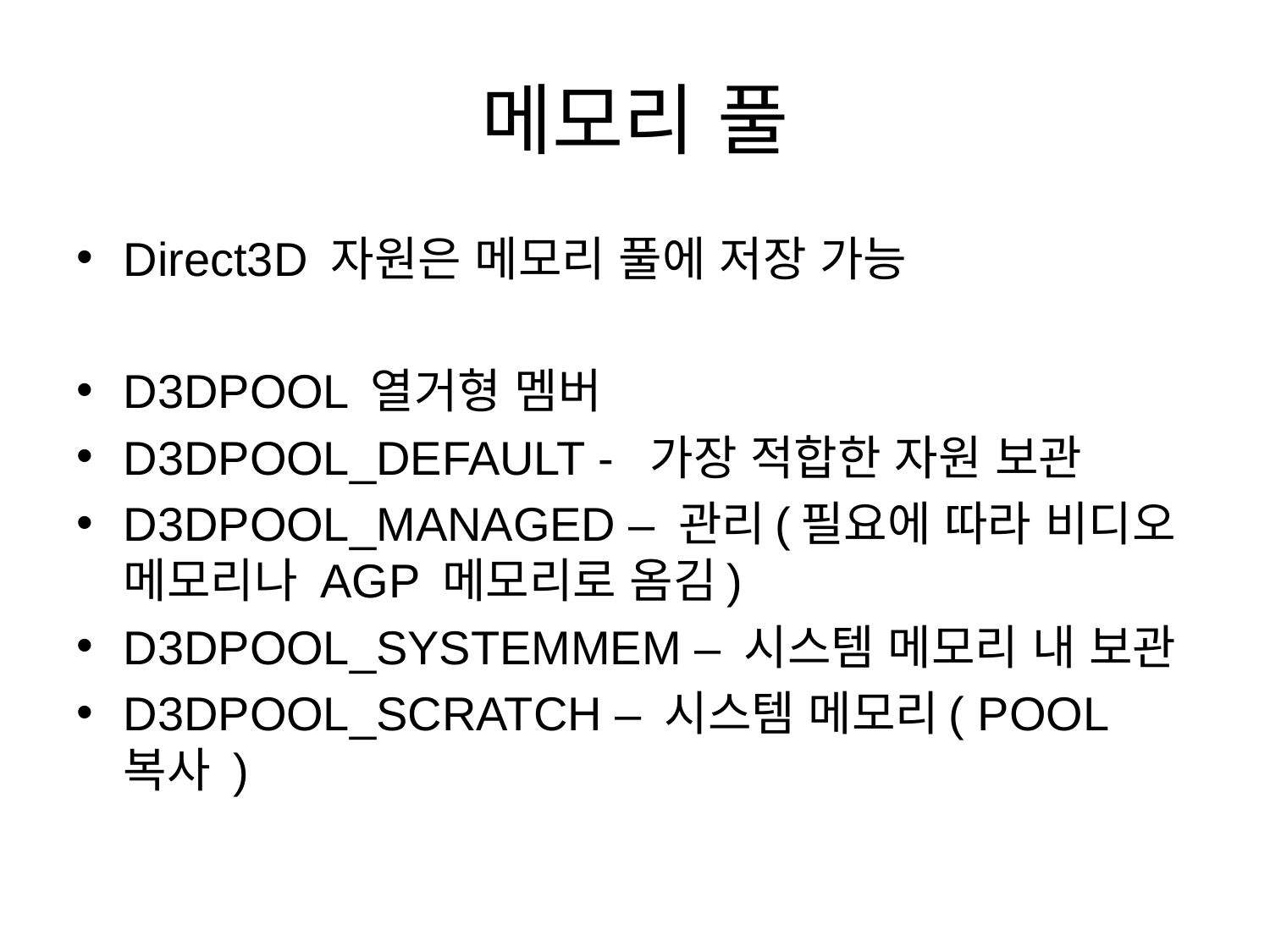

# 메모리 풀
Direct3D 자원은 메모리 풀에 저장 가능

D3DPOOL 열거형 멤버
D3DPOOL_DEFAULT -  가장 적합한 자원 보관
D3DPOOL_MANAGED – 관리(필요에 따라 비디오 메모리나 AGP 메모리로 옴김)
D3DPOOL_SYSTEMMEM – 시스템 메모리 내 보관
D3DPOOL_SCRATCH – 시스템 메모리( POOL 복사 )